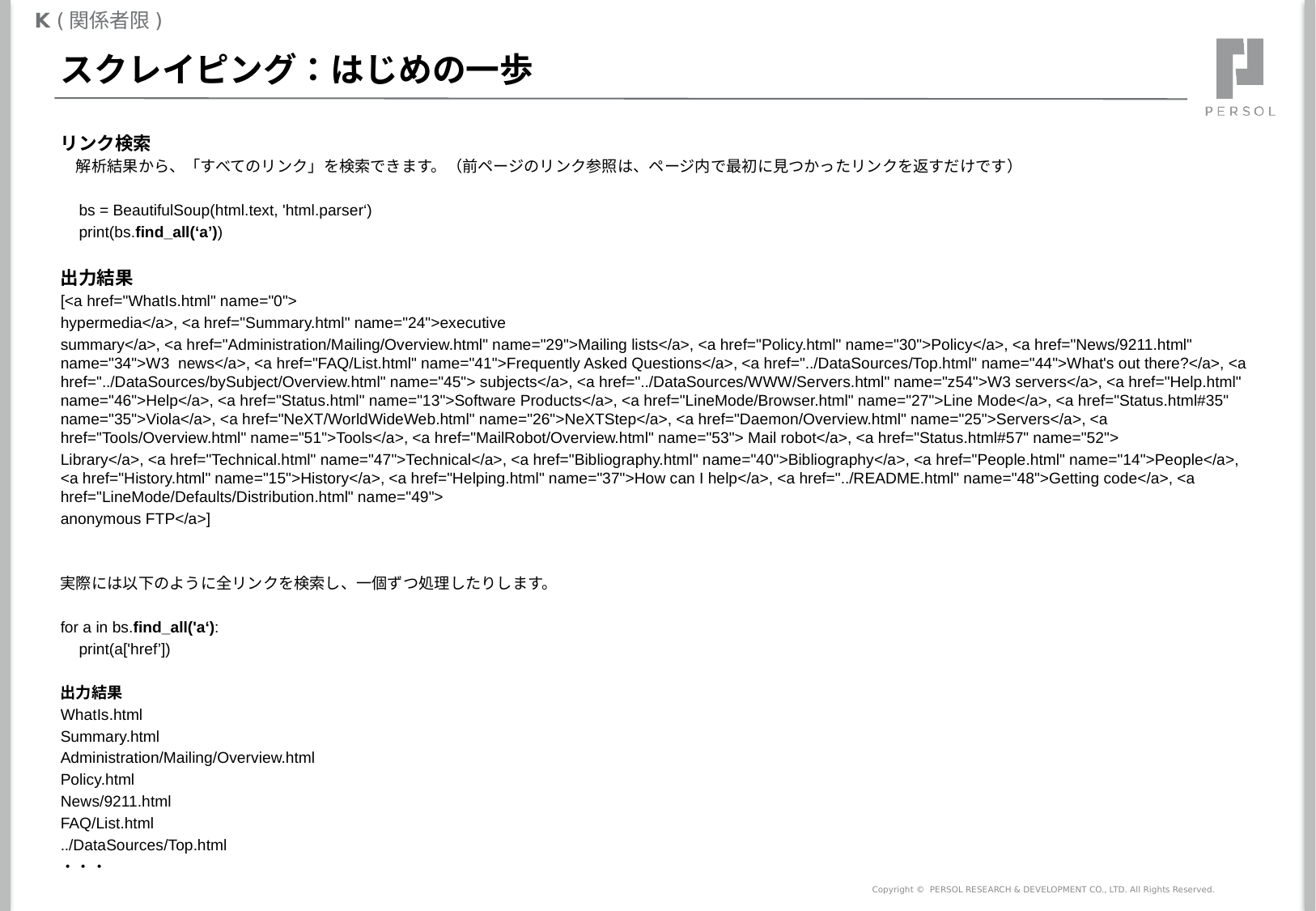

# スクレイピング：はじめの一歩
リンク検索
　解析結果から、「すべてのリンク」を検索できます。（前ページのリンク参照は、ページ内で最初に見つかったリンクを返すだけです）

　bs = BeautifulSoup(html.text, 'html.parser‘)
　print(bs.find_all(‘a’))

出力結果
[<a href="WhatIs.html" name="0">
hypermedia</a>, <a href="Summary.html" name="24">executive
summary</a>, <a href="Administration/Mailing/Overview.html" name="29">Mailing lists</a>, <a href="Policy.html" name="30">Policy</a>, <a href="News/9211.html" name="34">W3  news</a>, <a href="FAQ/List.html" name="41">Frequently Asked Questions</a>, <a href="../DataSources/Top.html" name="44">What's out there?</a>, <a href="../DataSources/bySubject/Overview.html" name="45"> subjects</a>, <a href="../DataSources/WWW/Servers.html" name="z54">W3 servers</a>, <a href="Help.html" name="46">Help</a>, <a href="Status.html" name="13">Software Products</a>, <a href="LineMode/Browser.html" name="27">Line Mode</a>, <a href="Status.html#35" name="35">Viola</a>, <a href="NeXT/WorldWideWeb.html" name="26">NeXTStep</a>, <a href="Daemon/Overview.html" name="25">Servers</a>, <a href="Tools/Overview.html" name="51">Tools</a>, <a href="MailRobot/Overview.html" name="53"> Mail robot</a>, <a href="Status.html#57" name="52">
Library</a>, <a href="Technical.html" name="47">Technical</a>, <a href="Bibliography.html" name="40">Bibliography</a>, <a href="People.html" name="14">People</a>, <a href="History.html" name="15">History</a>, <a href="Helping.html" name="37">How can I help</a>, <a href="../README.html" name="48">Getting code</a>, <a href="LineMode/Defaults/Distribution.html" name="49">
anonymous FTP</a>]

実際には以下のように全リンクを検索し、一個ずつ処理したりします。

for a in bs.find_all('a‘):
　print(a['href’])

出力結果
WhatIs.html
Summary.html
Administration/Mailing/Overview.html
Policy.html
News/9211.html
FAQ/List.html
../DataSources/Top.html
・・・